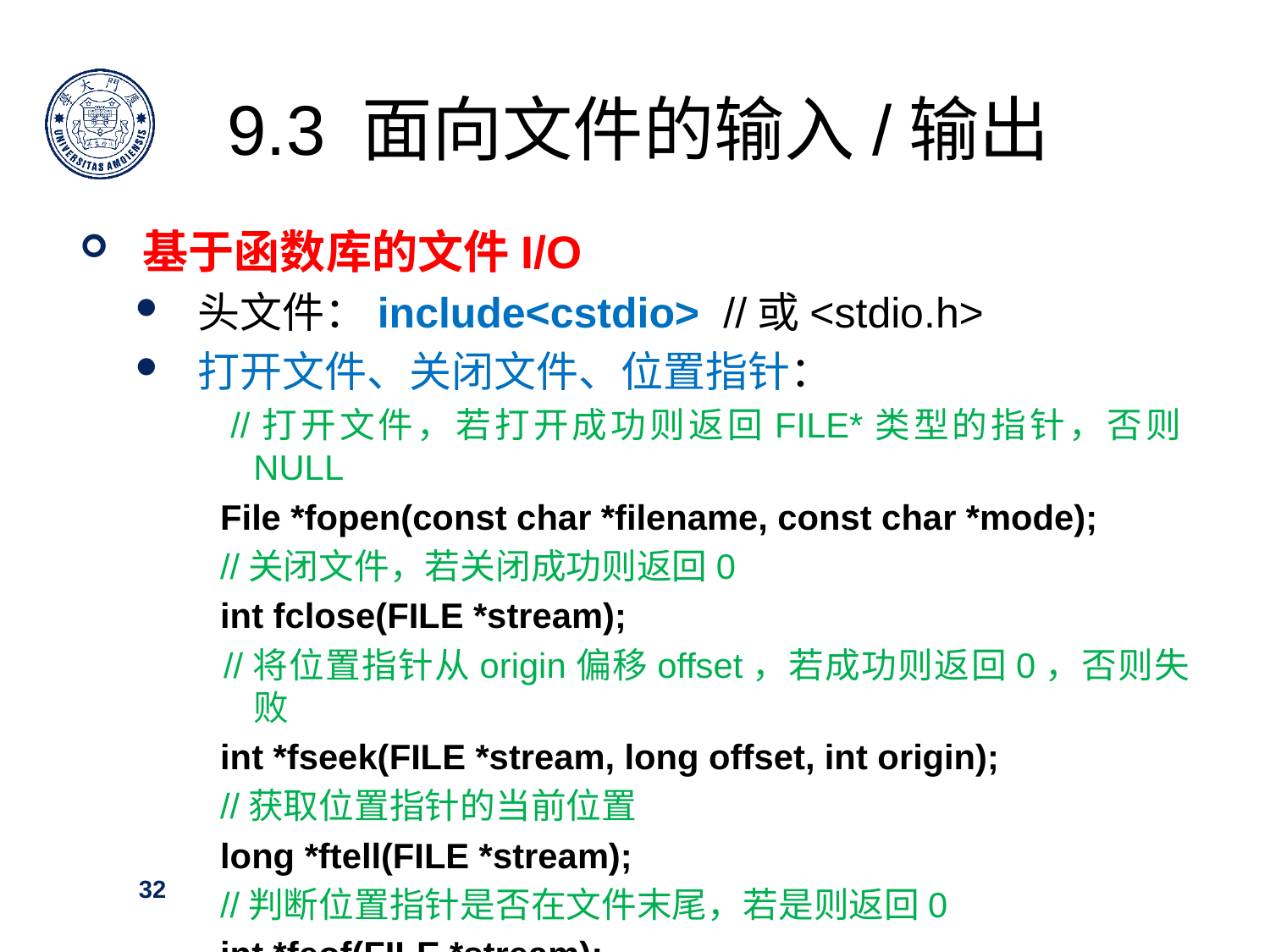

9.3 面向文件的输入/输出
基于函数库的文件I/O
头文件：include<cstdio>  //或<stdio.h>
打开文件、关闭文件、位置指针：
   //打开文件，若打开成功则返回FILE*类型的指针，否则NULL
   File *fopen(const char *filename, const char *mode);
   //关闭文件，若关闭成功则返回0
   int fclose(FILE *stream);
   //将位置指针从origin偏移offset，若成功则返回0，否则失败
   int *fseek(FILE *stream, long offset, int origin);
   //获取位置指针的当前位置
   long *ftell(FILE *stream);
   //判断位置指针是否在文件末尾，若是则返回0
   int *feof(FILE *stream);

32